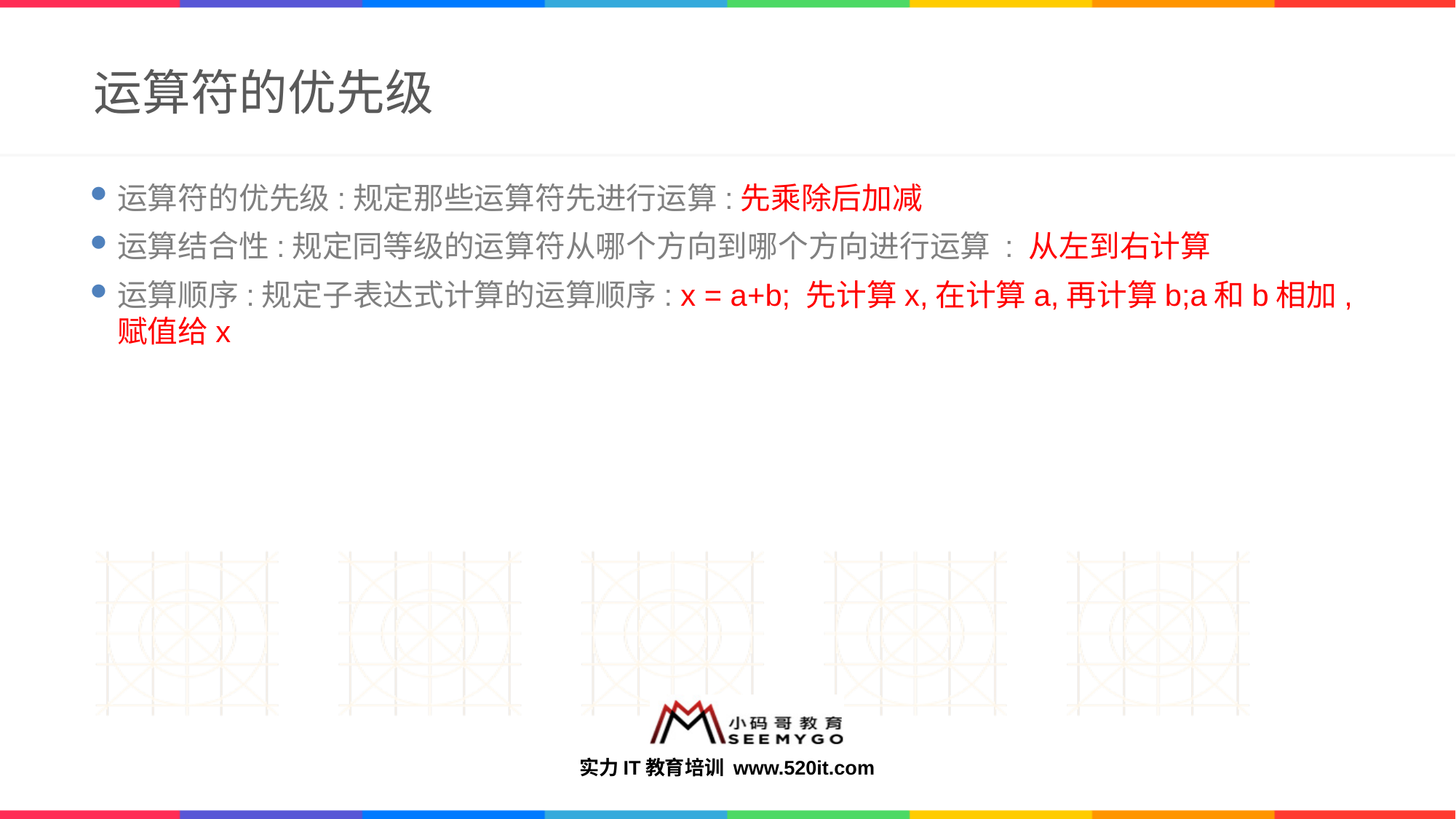

# 运算符的优先级
运算符的优先级:规定那些运算符先进行运算:先乘除后加减
运算结合性:规定同等级的运算符从哪个方向到哪个方向进行运算 : 从左到右计算
运算顺序:规定子表达式计算的运算顺序: x = a+b; 先计算x,在计算a,再计算b;a和b相加,赋值给x